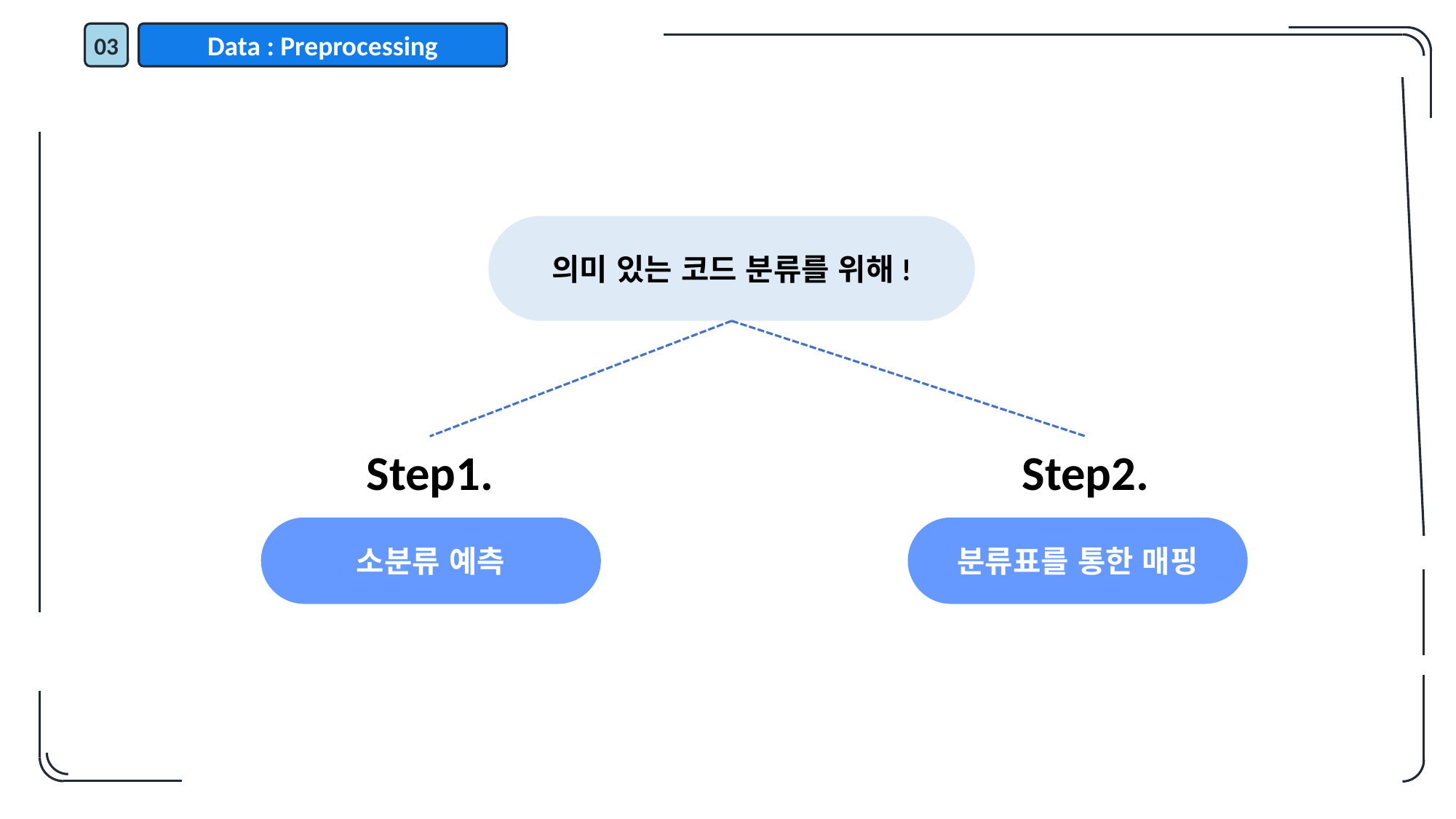

03
Data : Preprocessing

의미 있는 코드 분류를 위해!
Step2.
Step1.
소분류 예측
분류표를 통한 매핑